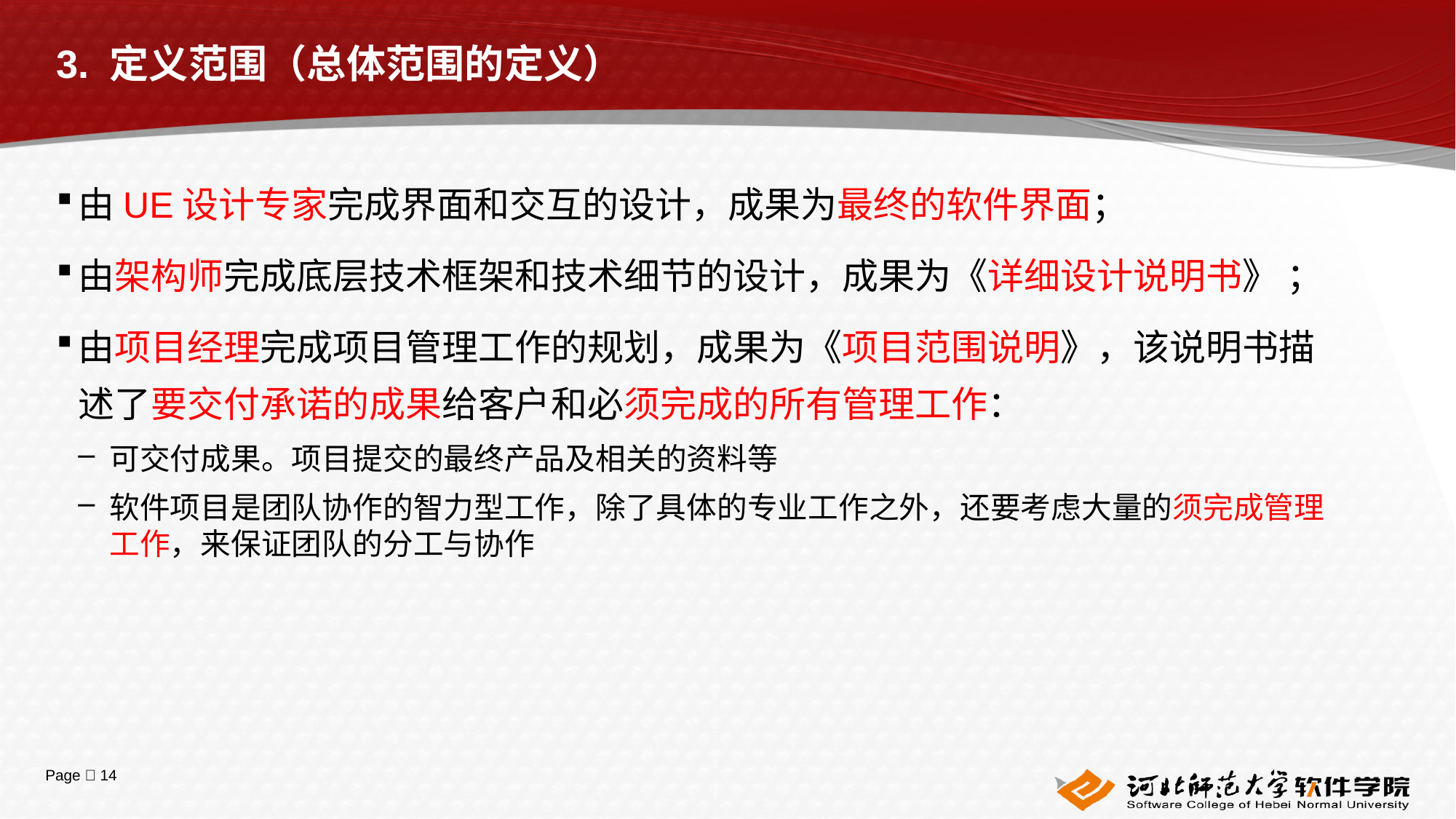

# 3. 定义范围（总体范围的定义）
由UE设计专家完成界面和交互的设计，成果为最终的软件界面；
由架构师完成底层技术框架和技术细节的设计，成果为《详细设计说明书》 ；
由项目经理完成项目管理工作的规划，成果为《项目范围说明》，该说明书描述了要交付承诺的成果给客户和必须完成的所有管理工作：
可交付成果。项目提交的最终产品及相关的资料等
软件项目是团队协作的智力型工作，除了具体的专业工作之外，还要考虑大量的须完成管理工作，来保证团队的分工与协作